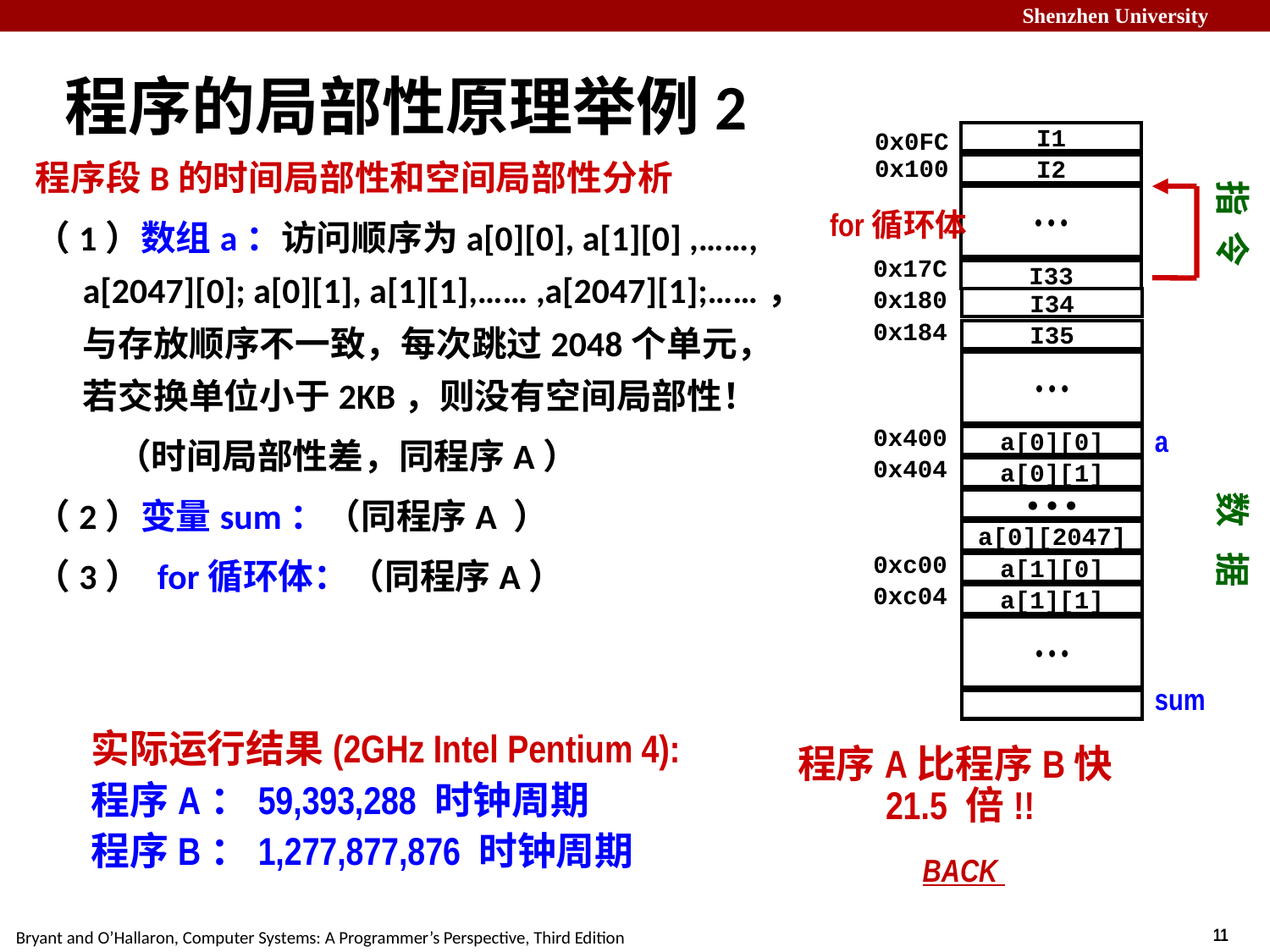

程序的局部性原理举例2
0x0FC
I1
0x100
I2
指  令                            数   据
• • •

for循环体
0x17C
I33
0x180
I34
0x184
I35
• • •
0x400
a
a[0][0]
0x404
a[0][1]
• • •
a[0][2047]
0xc00
a[1][0]
0xc04
a[1][1]
• • •
sum

程序段B的时间局部性和空间局部性分析
（1）数组a：访问顺序为a[0][0], a[1][0] ,……,  a[2047][0]; a[0][1], a[1][1],…… ,a[2047][1];……，与存放顺序不一致，每次跳过2048个单元，若交换单位小于2KB，则没有空间局部性！
         （时间局部性差，同程序A）
（2）变量sum：（同程序A ）
（3） for循环体：（同程序A）
实际运行结果(2GHz Intel Pentium 4):
程序A：59,393,288 时钟周期
程序B：1,277,877,876 时钟周期

程序A比程序B快21.5 倍!!
BACK